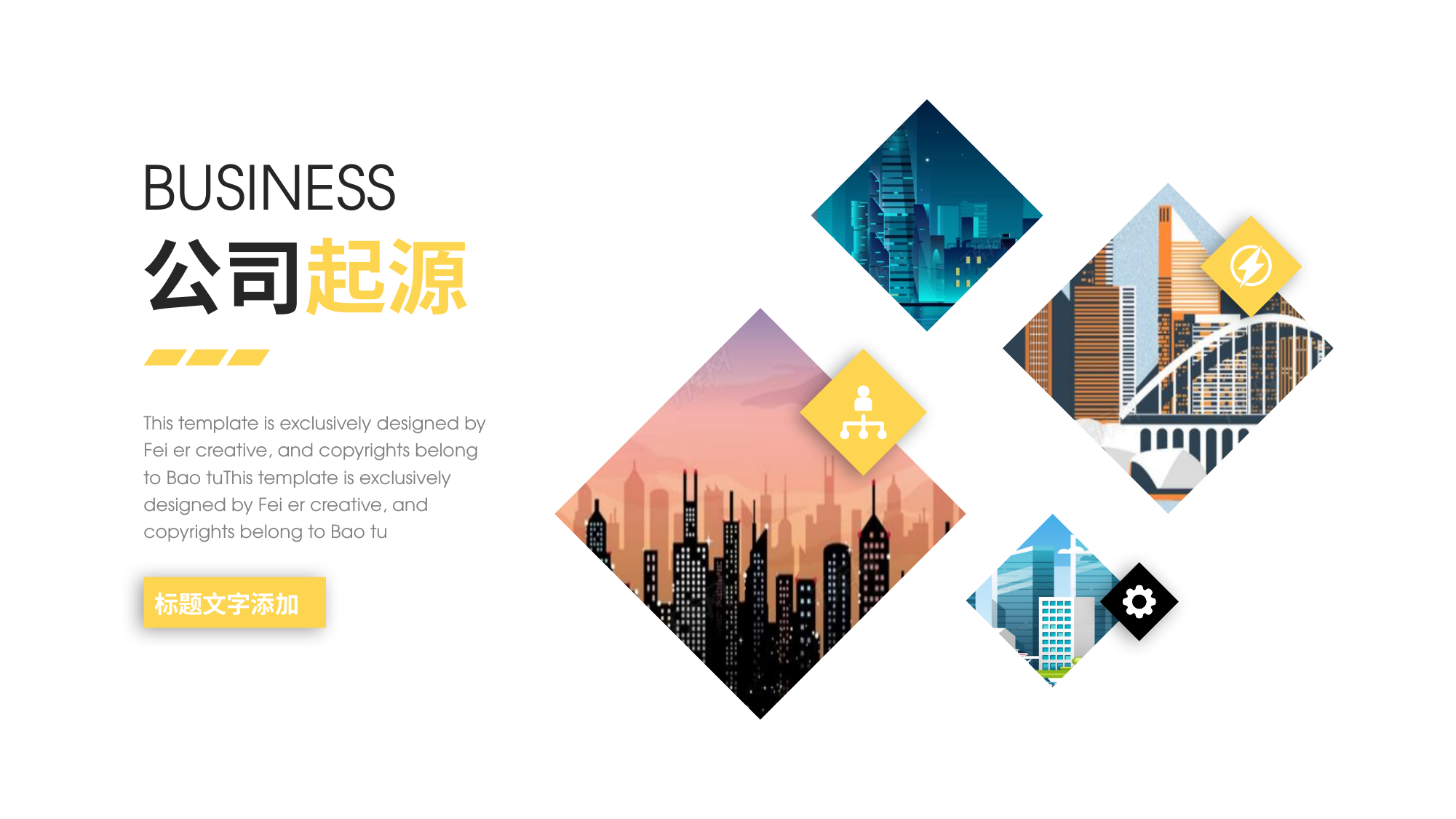

BUSINESS
公司起源

This template is exclusively designed by Fei er creative, and copyrights belong to Bao tuThis template is exclusively designed by Fei er creative, and copyrights belong to Bao tu

标题文字添加